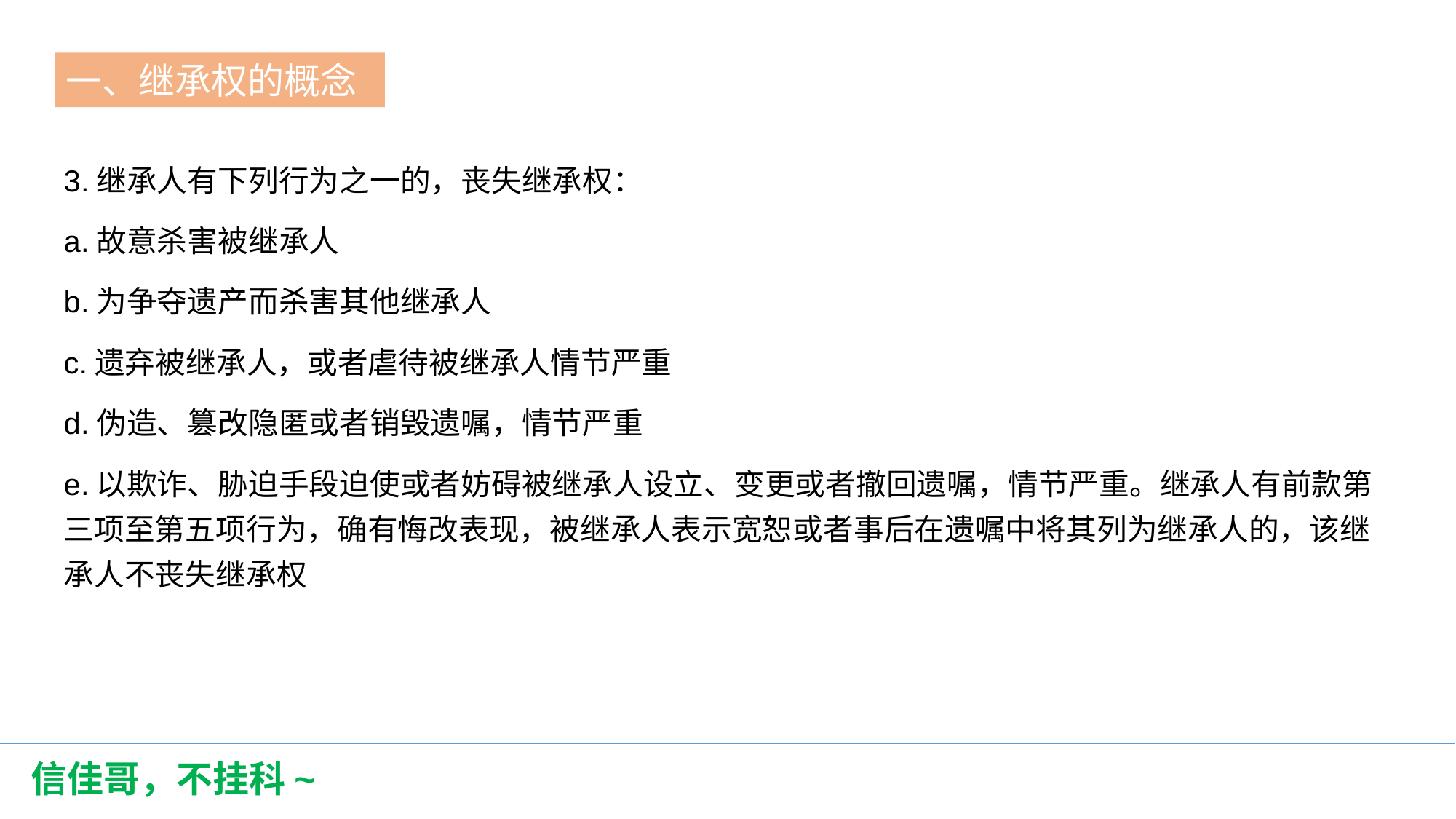

一、继承权的概念
第一节
3.继承人有下列行为之一的，丧失继承权：
a.故意杀害被继承人
b.为争夺遗产而杀害其他继承人
c.遗弃被继承人，或者虐待被继承人情节严重
d.伪造、篡改隐匿或者销毁遗嘱，情节严重
e.以欺诈、胁迫手段迫使或者妨碍被继承人设立、变更或者撤回遗嘱，情节严重。继承人有前款第三项至第五项行为，确有悔改表现，被继承人表示宽恕或者事后在遗嘱中将其列为继承人的，该继承人不丧失继承权